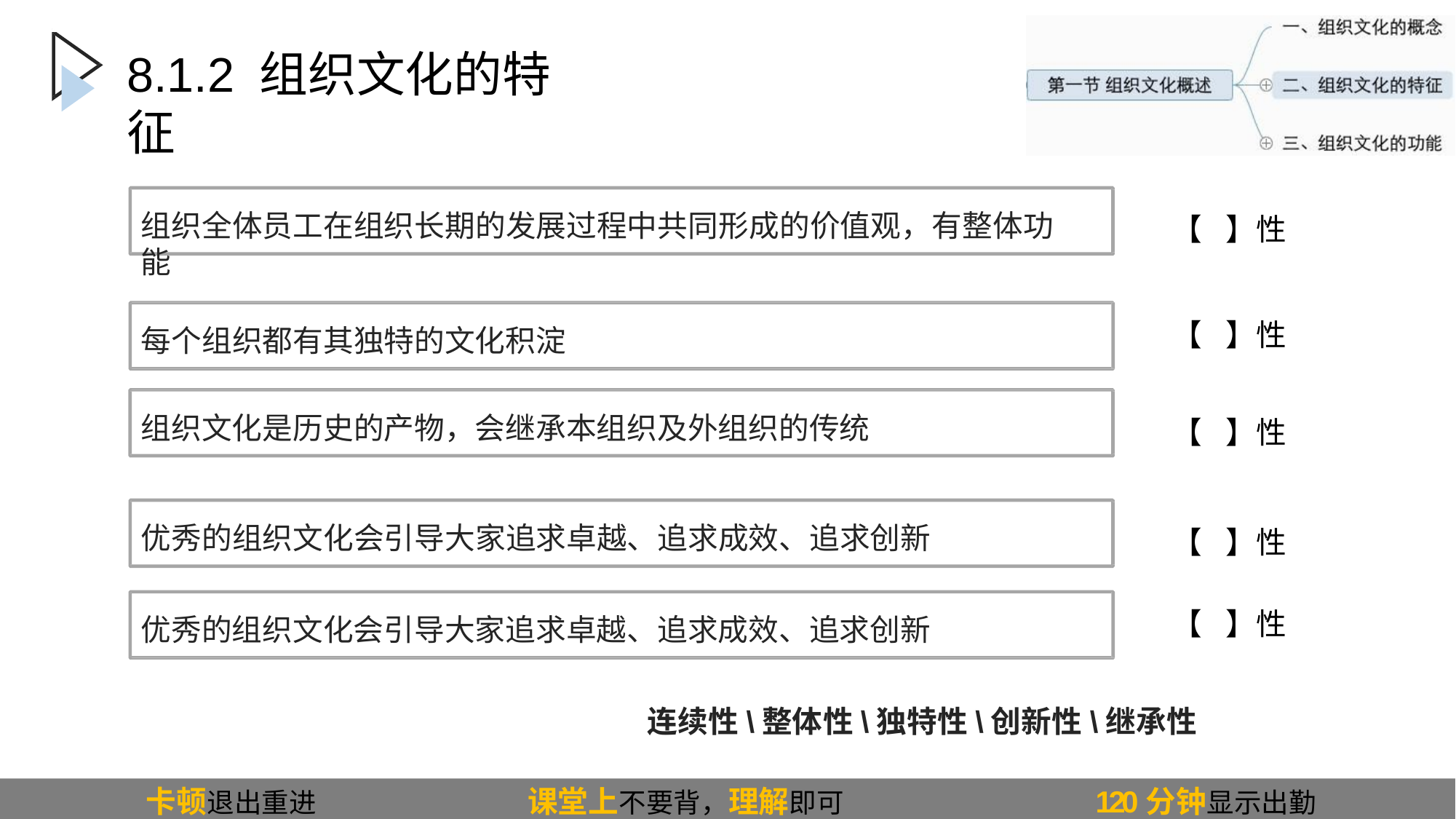

2

# 8.1.2 组织文化的特征

组织全体员工在组织长期的发展过程中共同形成的价值观，有整体功能
【	】性

【	】性
每个组织都有其独特的文化积淀

组织文化是历史的产物，会继承本组织及外组织的传统
【	】性

优秀的组织文化会引导大家追求卓越、追求成效、追求创新
【	】性

【	】性
优秀的组织文化会引导大家追求卓越、追求成效、追求创新
连续性\整体性\独特性\创新性\继承性
卡顿退出重进
课堂上不要背，理解即可
120分钟显示出勤